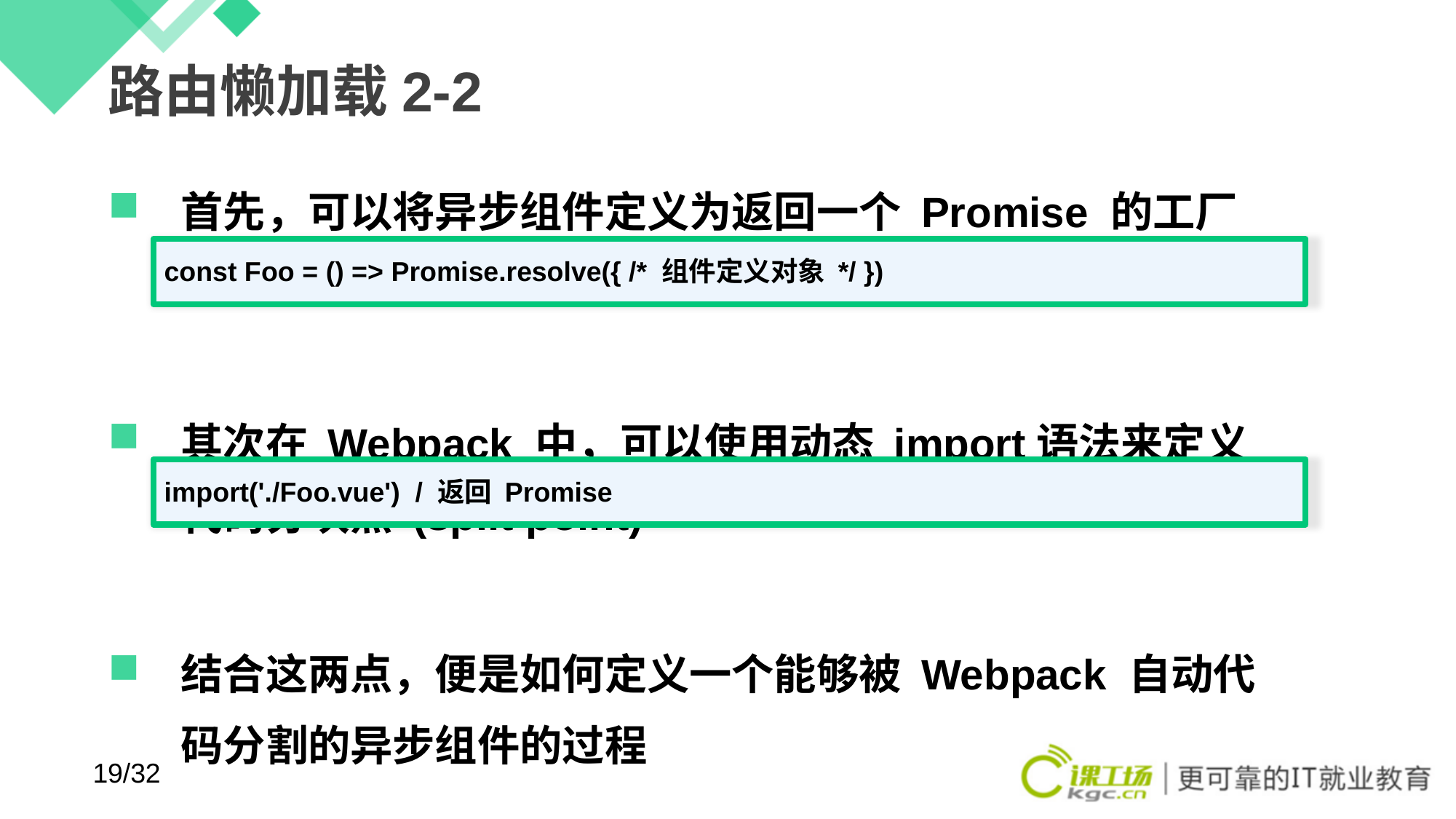

# 路由懒加载2-2
首先，可以将异步组件定义为返回一个 Promise 的工厂函数

其次在 Webpack 中，可以使用动态 import语法来定义代码分块点 (split point)

结合这两点，便是如何定义一个能够被 Webpack 自动代码分割的异步组件的过程
const Foo = () => Promise.resolve({ /* 组件定义对象 */ })
import('./Foo.vue')  / 返回 Promise